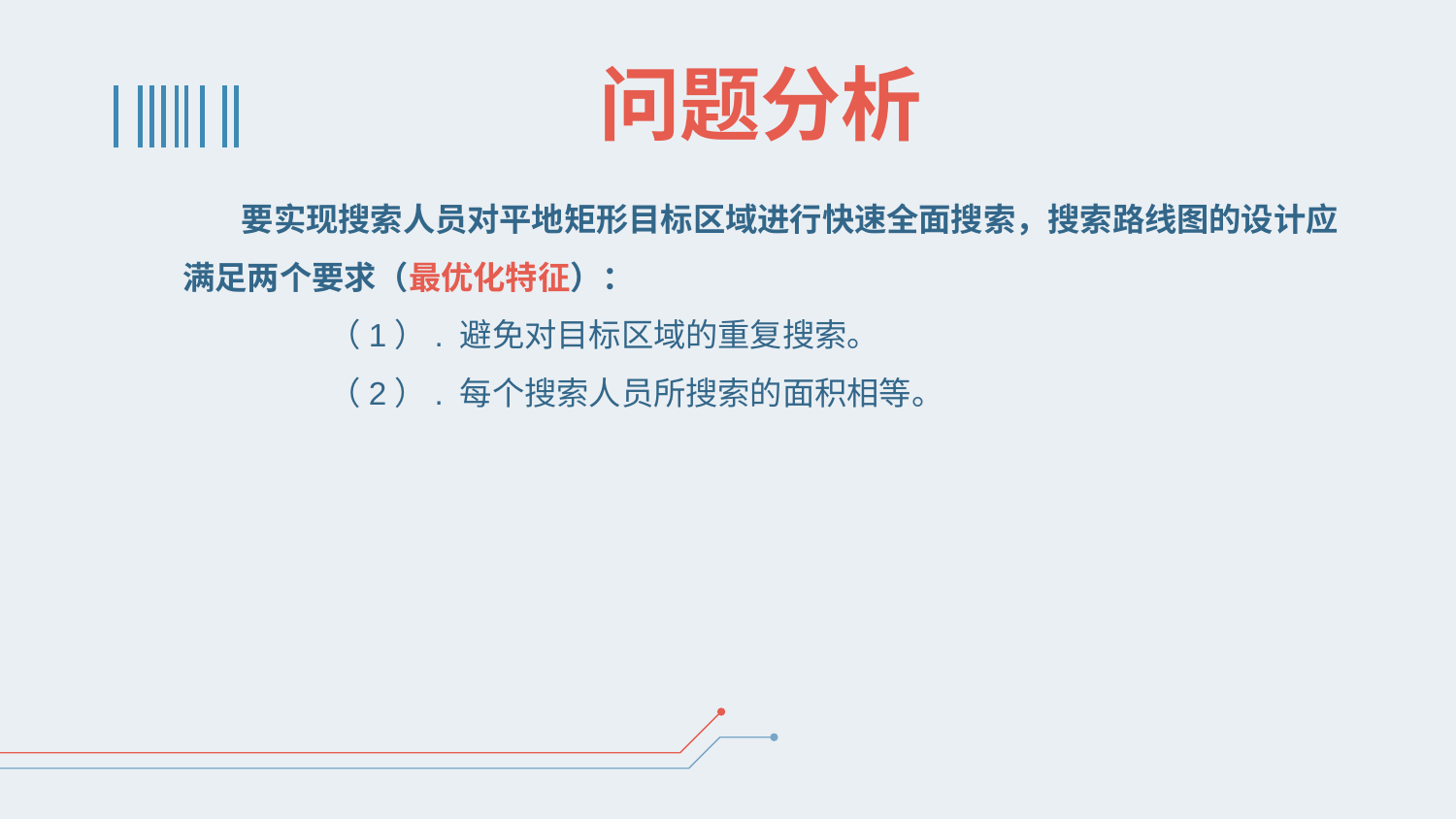

# 问题分析
       要实现搜索人员对平地矩形目标区域进行快速全面搜索，搜索路线图的设计应满足两个要求（最优化特征）：
	（1）. 避免对目标区域的重复搜索。
	（2）. 每个搜索人员所搜索的面积相等。